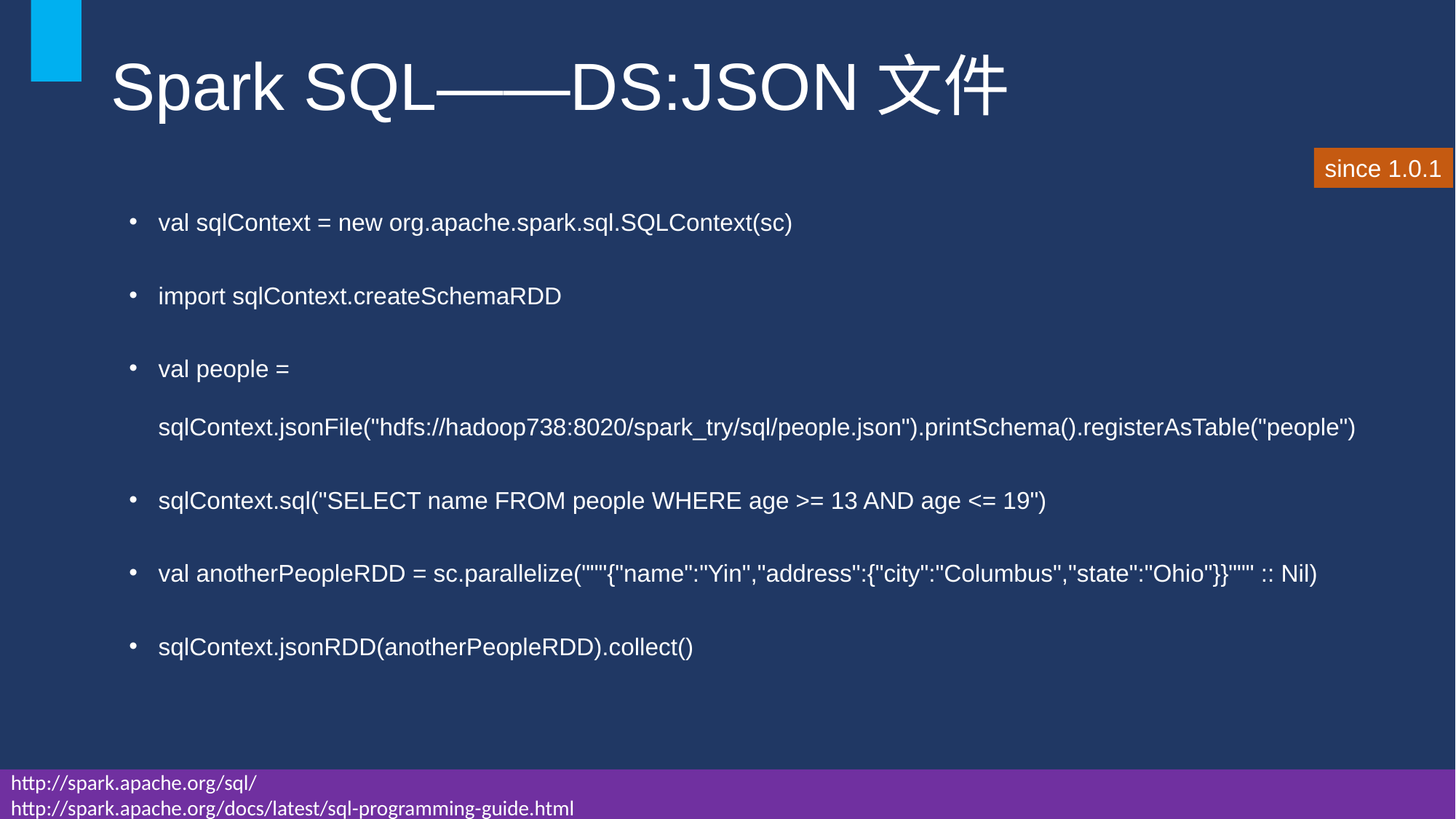

# Spark SQL——DS:JSON文件
since 1.0.1
val sqlContext = new org.apache.spark.sql.SQLContext(sc)
import sqlContext.createSchemaRDD
val people = sqlContext.jsonFile("hdfs://hadoop738:8020/spark_try/sql/people.json").printSchema().registerAsTable("people")
sqlContext.sql("SELECT name FROM people WHERE age >= 13 AND age <= 19")
val anotherPeopleRDD = sc.parallelize("""{"name":"Yin","address":{"city":"Columbus","state":"Ohio"}}""" :: Nil)
sqlContext.jsonRDD(anotherPeopleRDD).collect()
http://spark.apache.org/sql/
http://spark.apache.org/docs/latest/sql-programming-guide.html